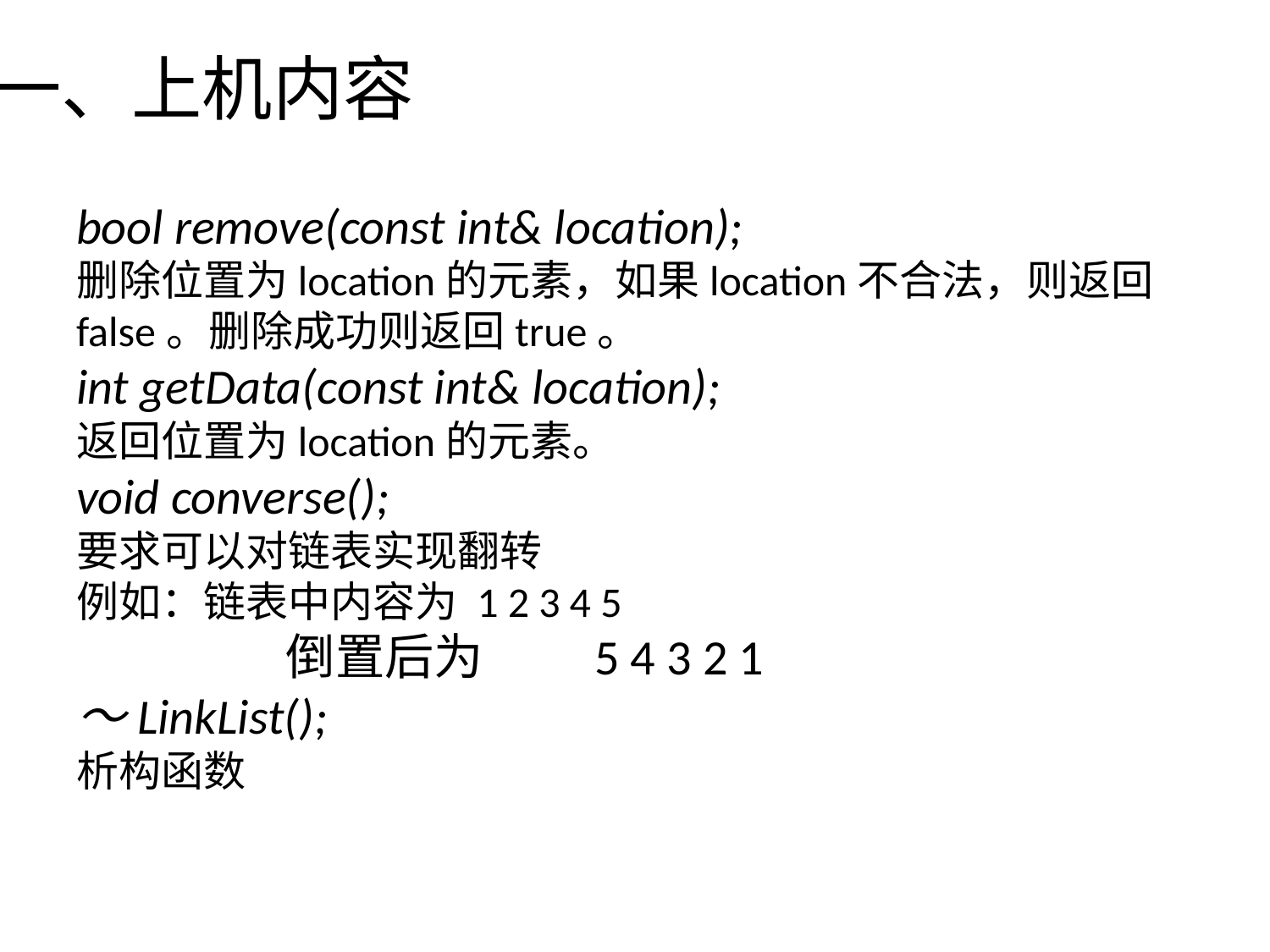

一、上机内容

bool remove(const int& location);
删除位置为location的元素，如果location不合法，则返回false。删除成功则返回true。
int getData(const int& location);
返回位置为location的元素。
void converse();
要求可以对链表实现翻转
例如：链表中内容为 1 2 3 4 5
                  倒置后为         5 4 3 2 1
～LinkList();
析构函数